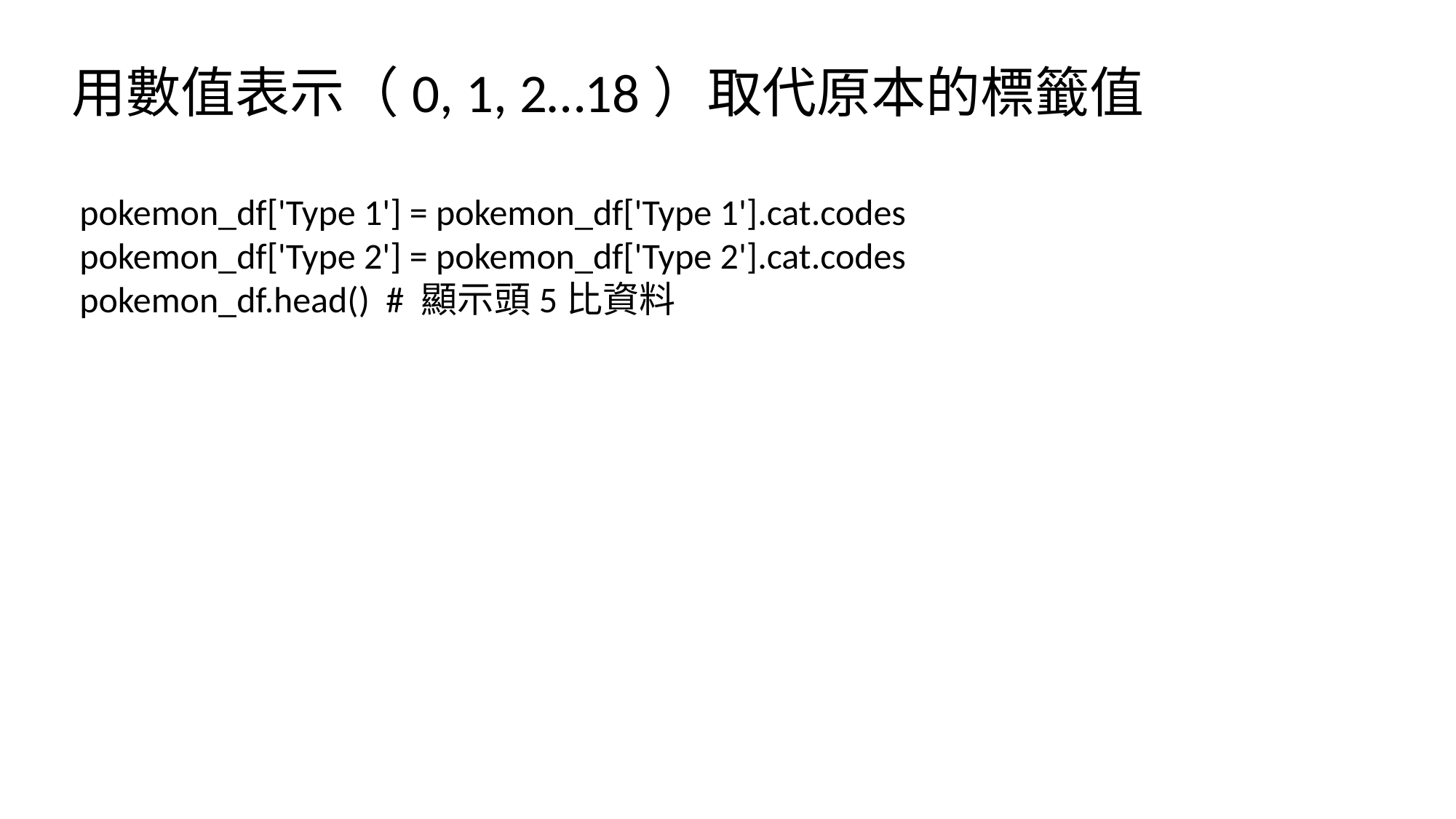

用數值表示（0, 1, 2…18）取代原本的標籤值
pokemon_df['Type 1'] = pokemon_df['Type 1'].cat.codes
pokemon_df['Type 2'] = pokemon_df['Type 2'].cat.codes
pokemon_df.head()  # 顯示頭5比資料